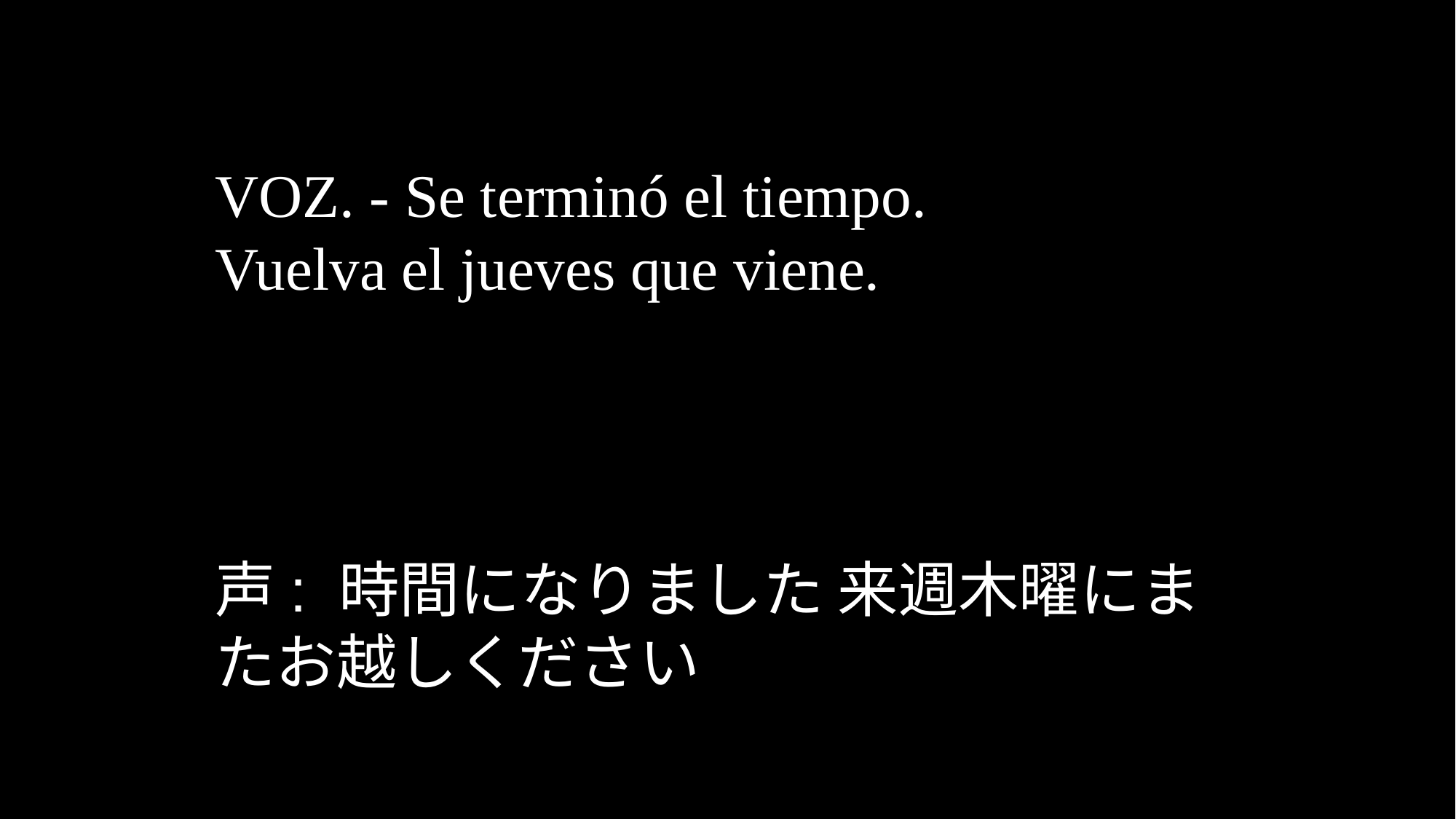

VOZ. - Se terminó el tiempo. Vuelva el jueves que viene.
声: 時間になりました 来週木曜にまたお越しください